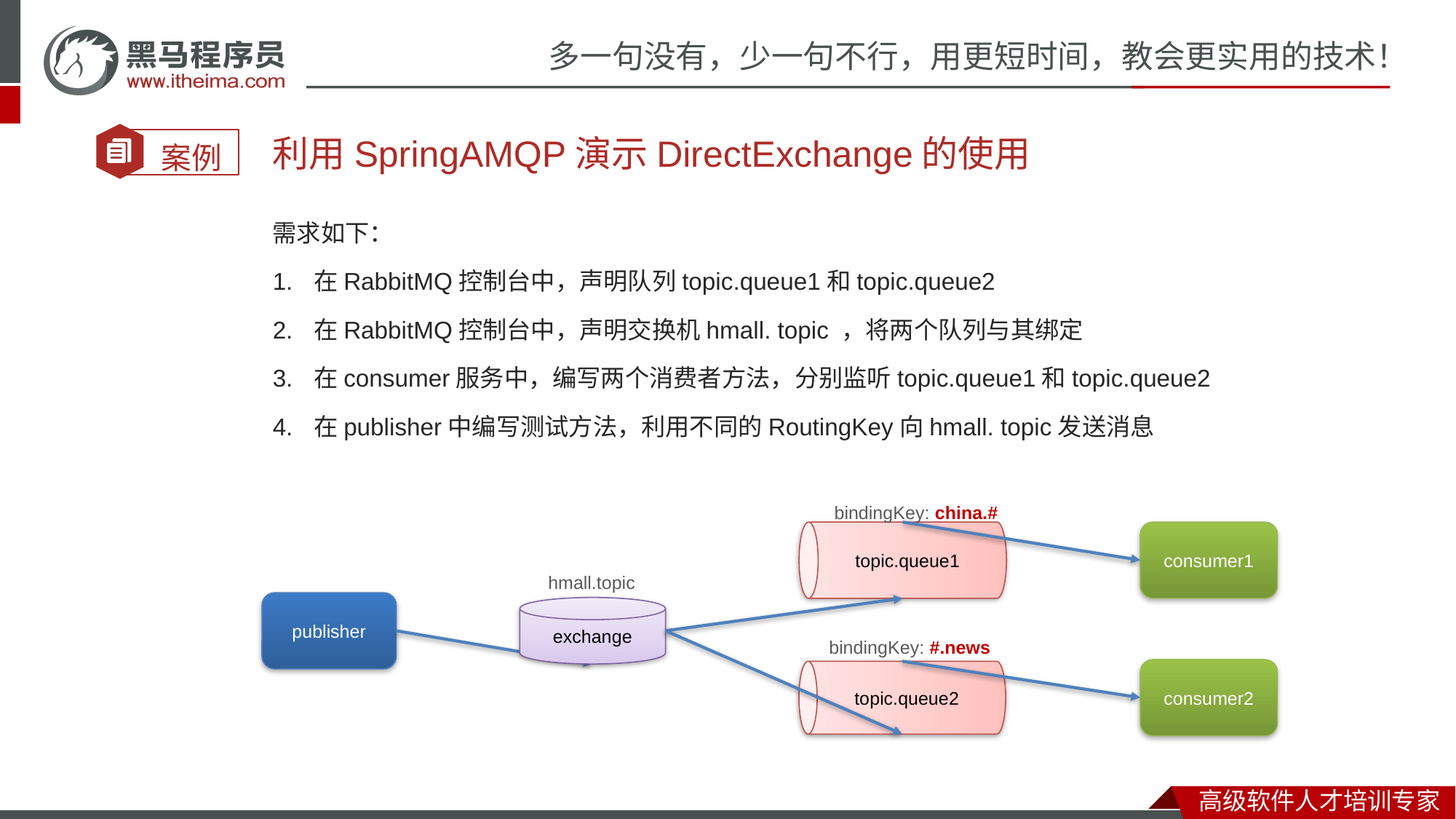

利用SpringAMQP演示DirectExchange的使用
需求如下：
在RabbitMQ控制台中，声明队列topic.queue1和topic.queue2
在RabbitMQ控制台中，声明交换机hmall. topic ，将两个队列与其绑定
在consumer服务中，编写两个消费者方法，分别监听topic.queue1和topic.queue2
在publisher中编写测试方法，利用不同的RoutingKey向hmall. topic发送消息
topic.queue1
bindingKey: china.#
consumer1
hmall.topic
publisher
topic.queue2
exchange
bindingKey: #.news
consumer2